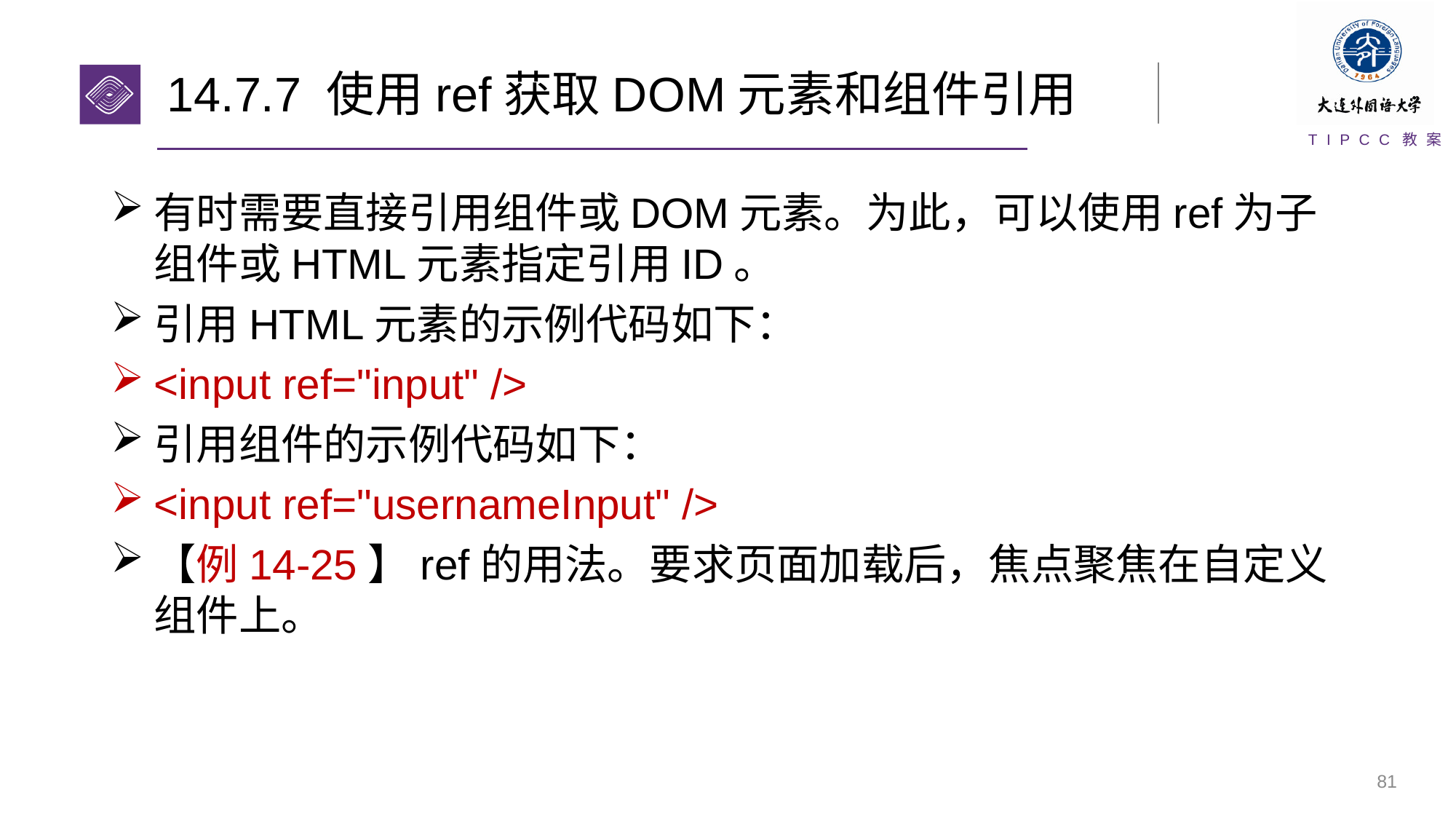

# 14.7.7 使用ref获取DOM元素和组件引用
有时需要直接引用组件或DOM元素。为此，可以使用ref为子组件或HTML元素指定引用ID。
引用HTML元素的示例代码如下：
<input ref="input" />
引用组件的示例代码如下：
<input ref="usernameInput" />
【例14-25】ref的用法。要求页面加载后，焦点聚焦在自定义组件上。

81